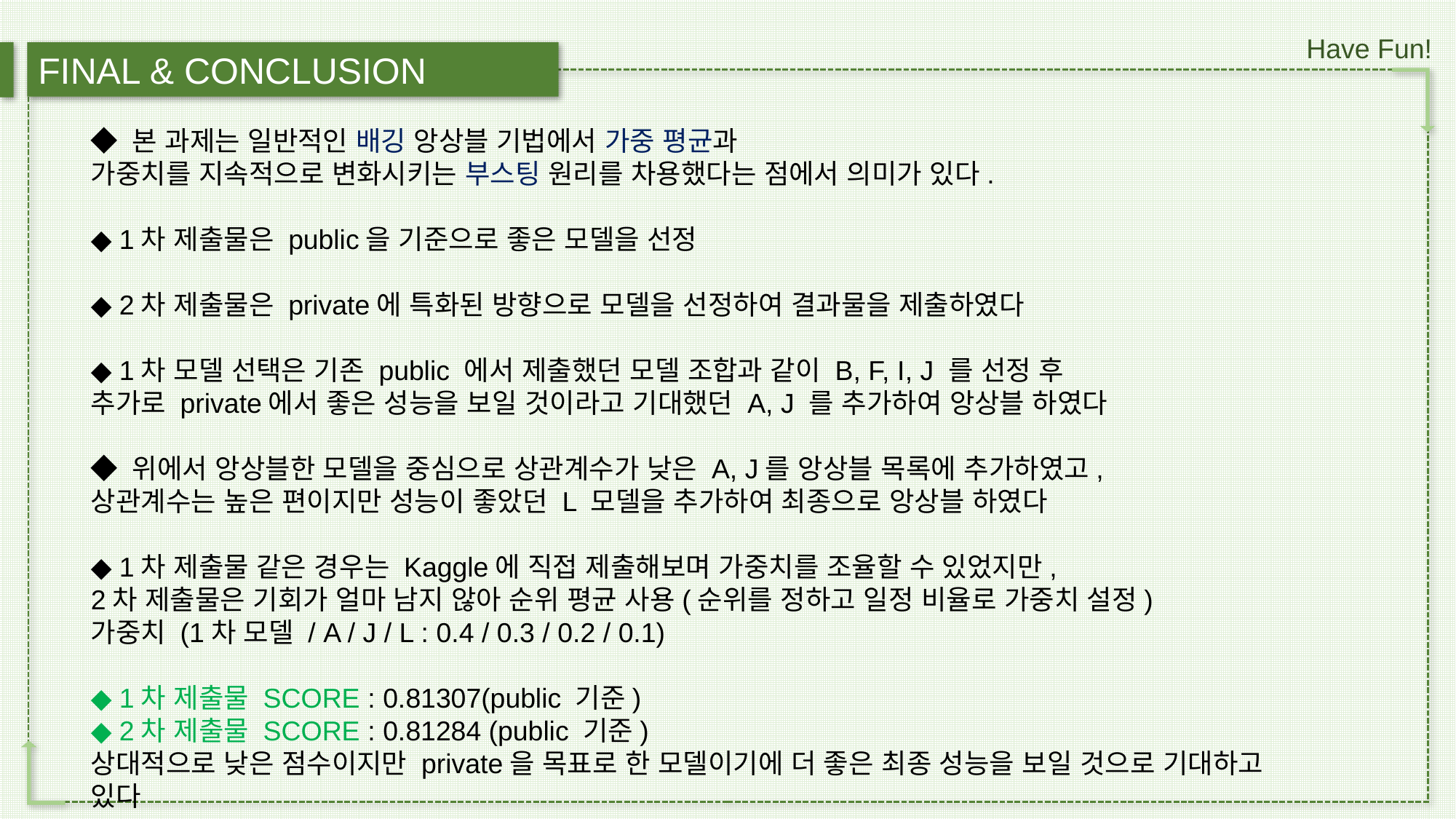

Have Fun!

FINAL & CONCLUSION

◆ 본 과제는 일반적인 배깅 앙상블 기법에서 가중 평균과
가중치를 지속적으로 변화시키는 부스팅 원리를 차용했다는 점에서 의미가 있다.

◆ 1차 제출물은 public을 기준으로 좋은 모델을 선정

◆ 2차 제출물은 private에 특화된 방향으로 모델을 선정하여 결과물을 제출하였다

◆ 1차 모델 선택은 기존 public 에서 제출했던 모델 조합과 같이 B, F, I, J 를 선정 후
추가로 private에서 좋은 성능을 보일 것이라고 기대했던 A, J 를 추가하여 앙상블 하였다

◆ 위에서 앙상블한 모델을 중심으로 상관계수가 낮은 A, J를 앙상블 목록에 추가하였고,
상관계수는 높은 편이지만 성능이 좋았던 L 모델을 추가하여 최종으로 앙상블 하였다

◆ 1차 제출물 같은 경우는 Kaggle에 직접 제출해보며 가중치를 조율할 수 있었지만,
2차 제출물은 기회가 얼마 남지 않아 순위 평균 사용(순위를 정하고 일정 비율로 가중치 설정)
가중치 (1차 모델 / A / J / L : 0.4 / 0.3 / 0.2 / 0.1)

◆ 1차 제출물 SCORE : 0.81307(public 기준)
◆ 2차 제출물 SCORE : 0.81284 (public 기준)
상대적으로 낮은 점수이지만 private을 목표로 한 모델이기에 더 좋은 최종 성능을 보일 것으로 기대하고 있다